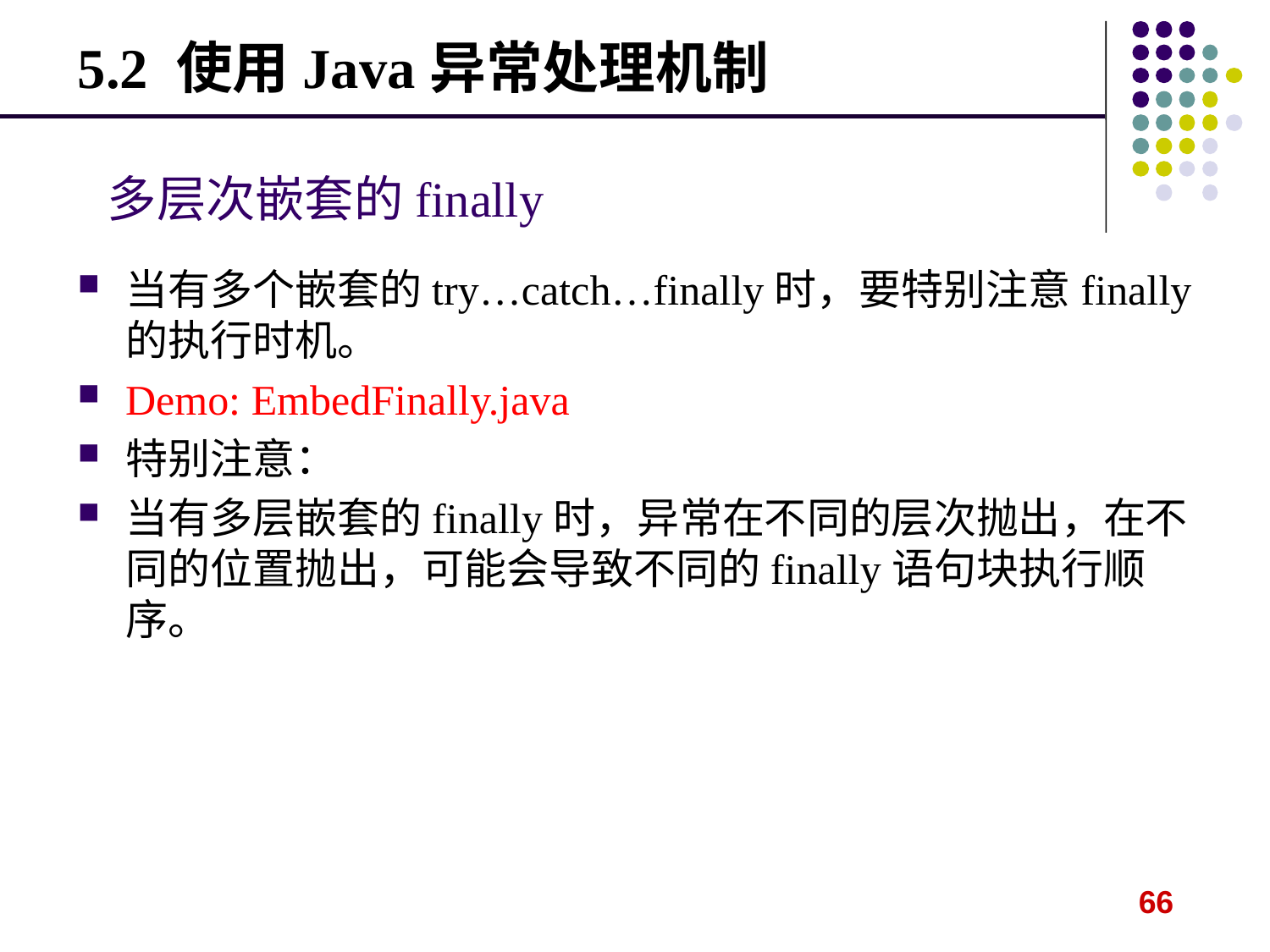

5.2 使用Java异常处理机制
 多层次嵌套的finally
当有多个嵌套的try…catch…finally时，要特别注意finally的执行时机。
Demo: EmbedFinally.java
特别注意：
当有多层嵌套的finally时，异常在不同的层次抛出，在不同的位置抛出，可能会导致不同的finally语句块执行顺序。